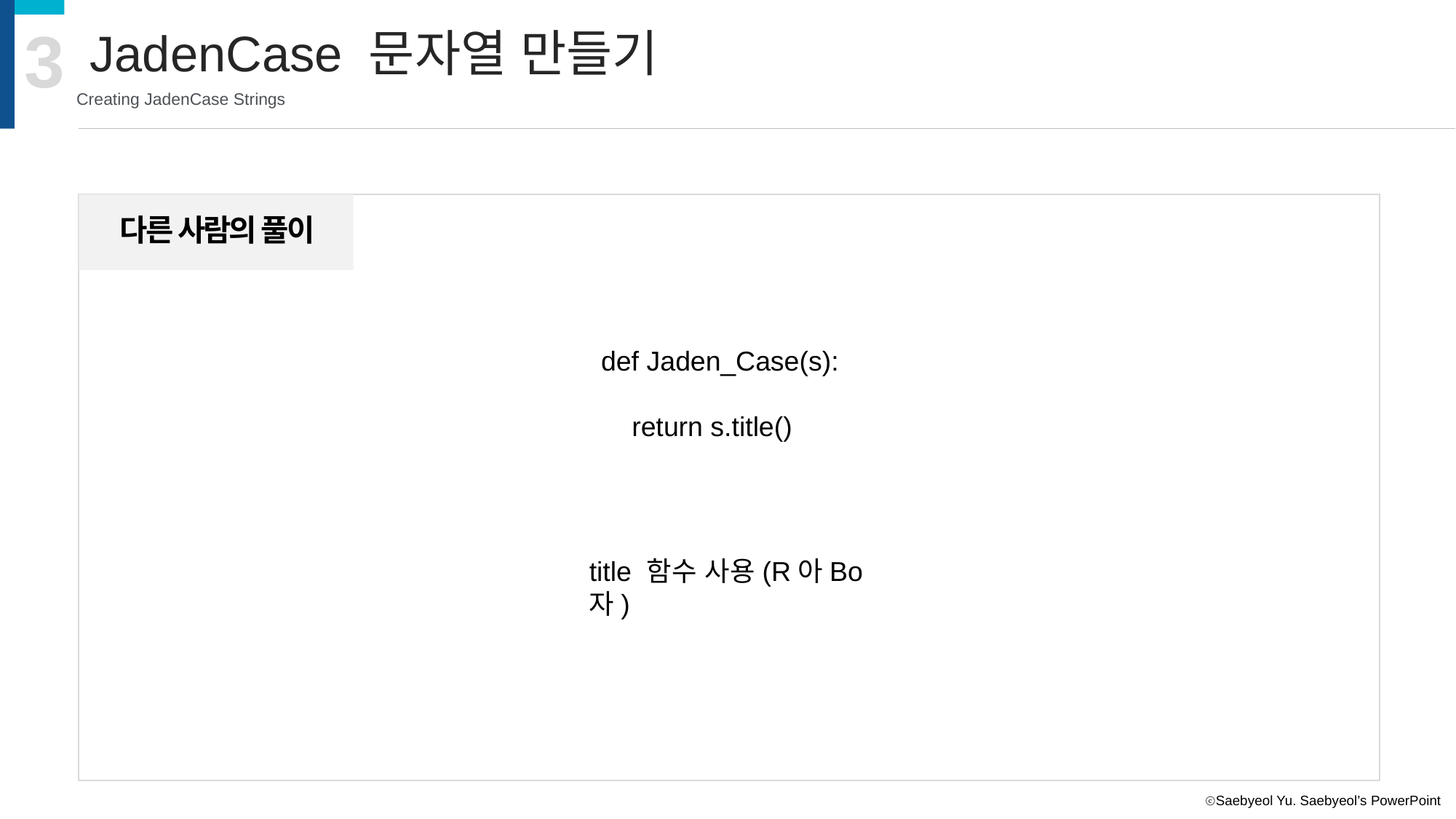

3
JadenCase 문자열 만들기
Creating JadenCase Strings

다른 사람의 풀이
def Jaden_Case(s):

    return s.title()
title 함수 사용(R아Bo자)